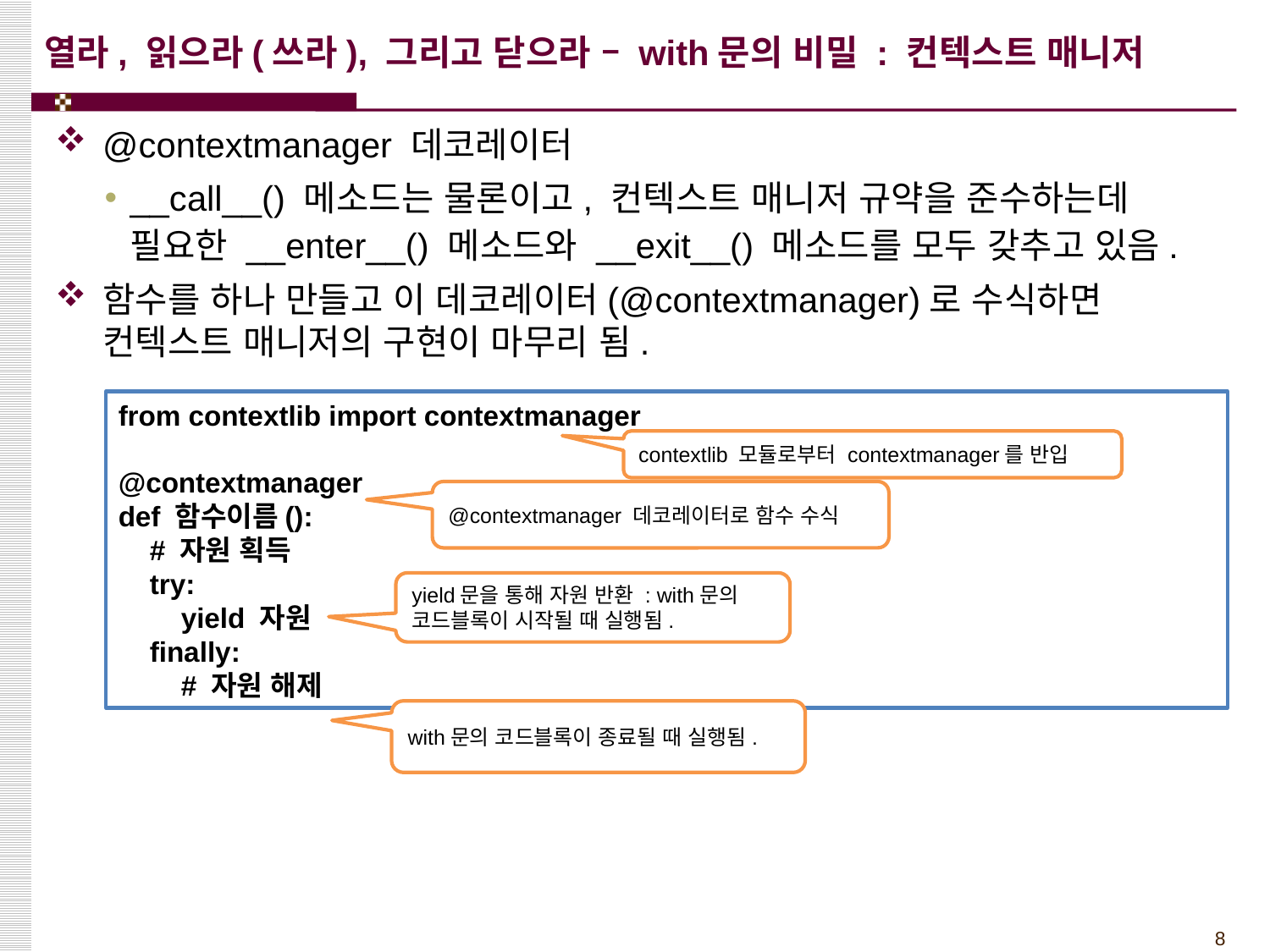

# 열라, 읽으라(쓰라), 그리고 닫으라 – with문의 비밀 : 컨텍스트 매니저
@contextmanager 데코레이터
__call__() 메소드는 물론이고, 컨텍스트 매니저 규약을 준수하는데 필요한 __enter__() 메소드와 __exit__() 메소드를 모두 갖추고 있음.
함수를 하나 만들고 이 데코레이터(@contextmanager)로 수식하면 컨텍스트 매니저의 구현이 마무리 됨.
from contextlib import contextmanager

@contextmanager
def 함수이름():
    # 자원 획득
    try:
        yield 자원
    finally:
        # 자원 해제
contextlib 모듈로부터 contextmanager를 반입
@contextmanager 데코레이터로 함수 수식
yield문을 통해 자원 반환 : with문의 코드블록이 시작될 때 실행됨.
with문의 코드블록이 종료될 때 실행됨.